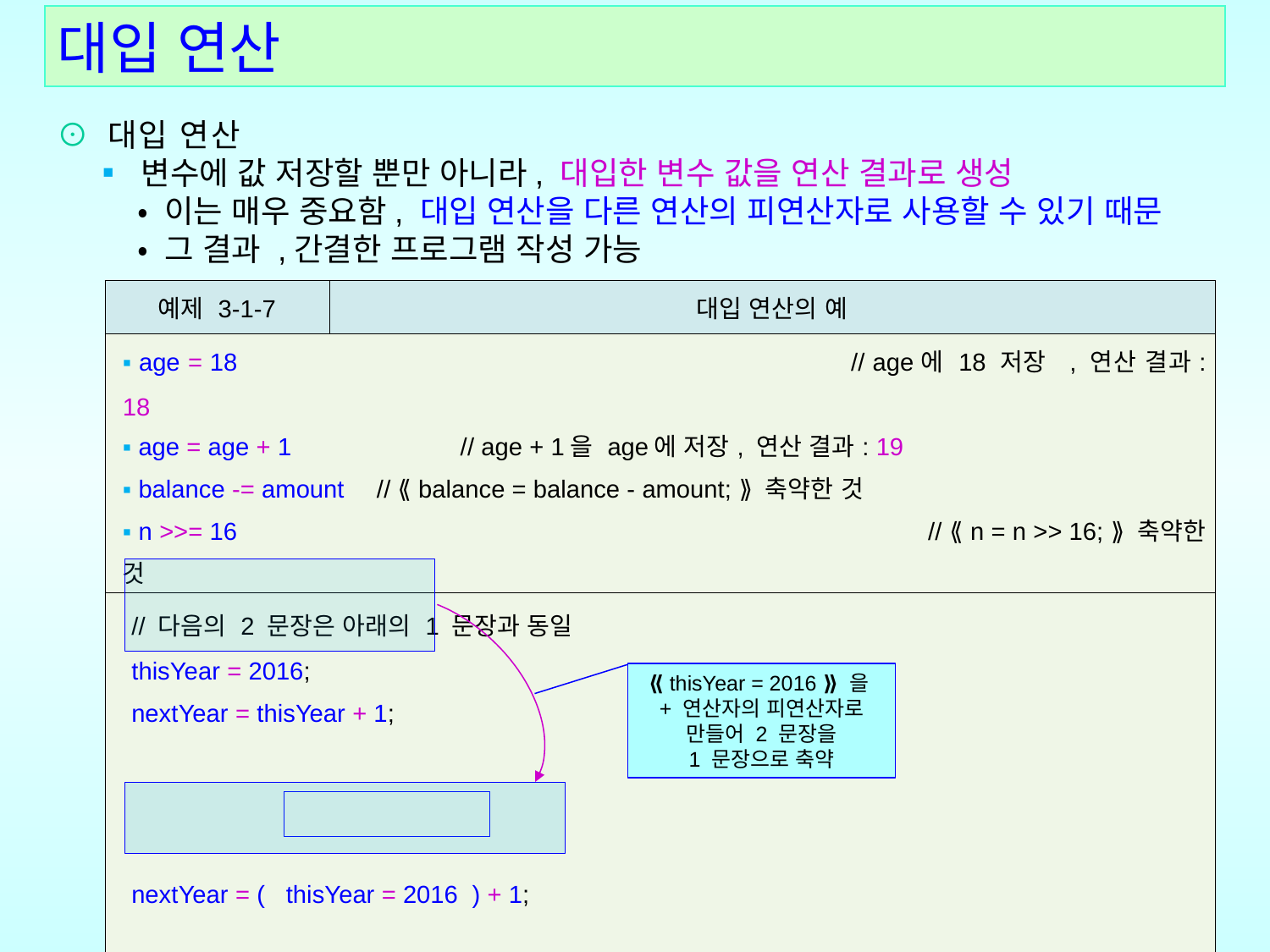

대입 연산
⊙ 대입 연산
    ▪ 변수에 값 저장할 뿐만 아니라, 대입한 변수 값을 연산 결과로 생성
         • 이는 매우 중요함, 대입 연산을 다른 연산의 피연산자로 사용할 수 있기 때문
         • 그 결과 ,간결한 프로그램 작성 가능
| 예제 3-1-7 | 대입 연산의 예 |
| --- | --- |
| ▪ age = 18 // age에 18 저장 , 연산 결과: 18 ▪ age = age + 1 // age + 1을 age에 저장, 연산 결과: 19 ▪ balance -= amount // ⟪ balance = balance - amount; ⟫ 축약한 것 ▪ n >>= 16 // ⟪ n = n >> 16; ⟫ 축약한 것 |  |
| // 다음의 2 문장은 아래의 1 문장과 동일 thisYear = 2016; nextYear = thisYear + 1; nextYear = ( thisYear = 2016 ) + 1; |  |

⟪ thisYear = 2016 ⟫ 을
+ 연산자의 피연산자로 만들어 2 문장을
 1 문장으로 축약